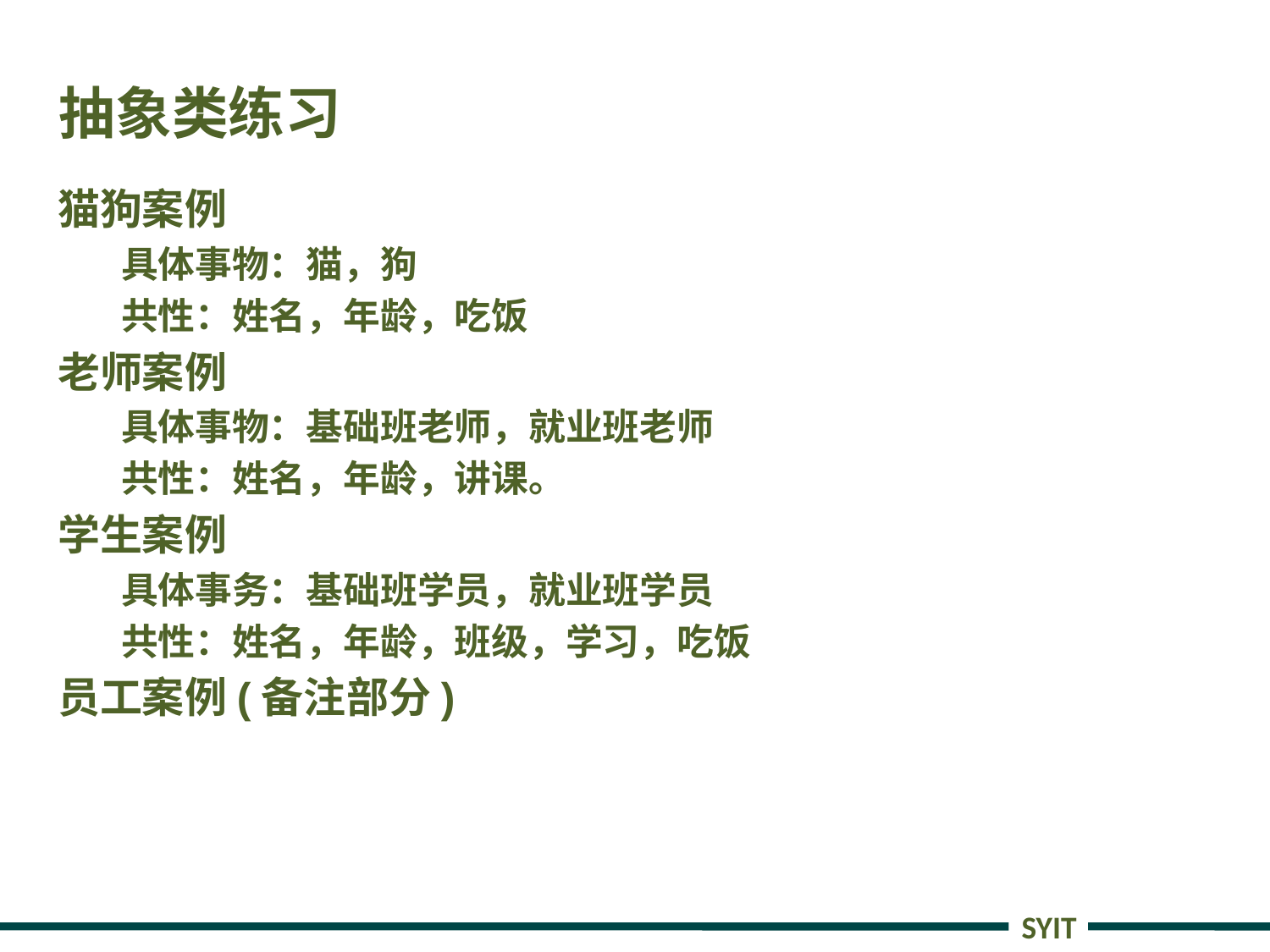

# 抽象类练习
猫狗案例
具体事物：猫，狗
共性：姓名，年龄，吃饭
老师案例
具体事物：基础班老师，就业班老师
共性：姓名，年龄，讲课。
学生案例
具体事务：基础班学员，就业班学员
共性：姓名，年龄，班级，学习，吃饭
员工案例(备注部分)
SYIT